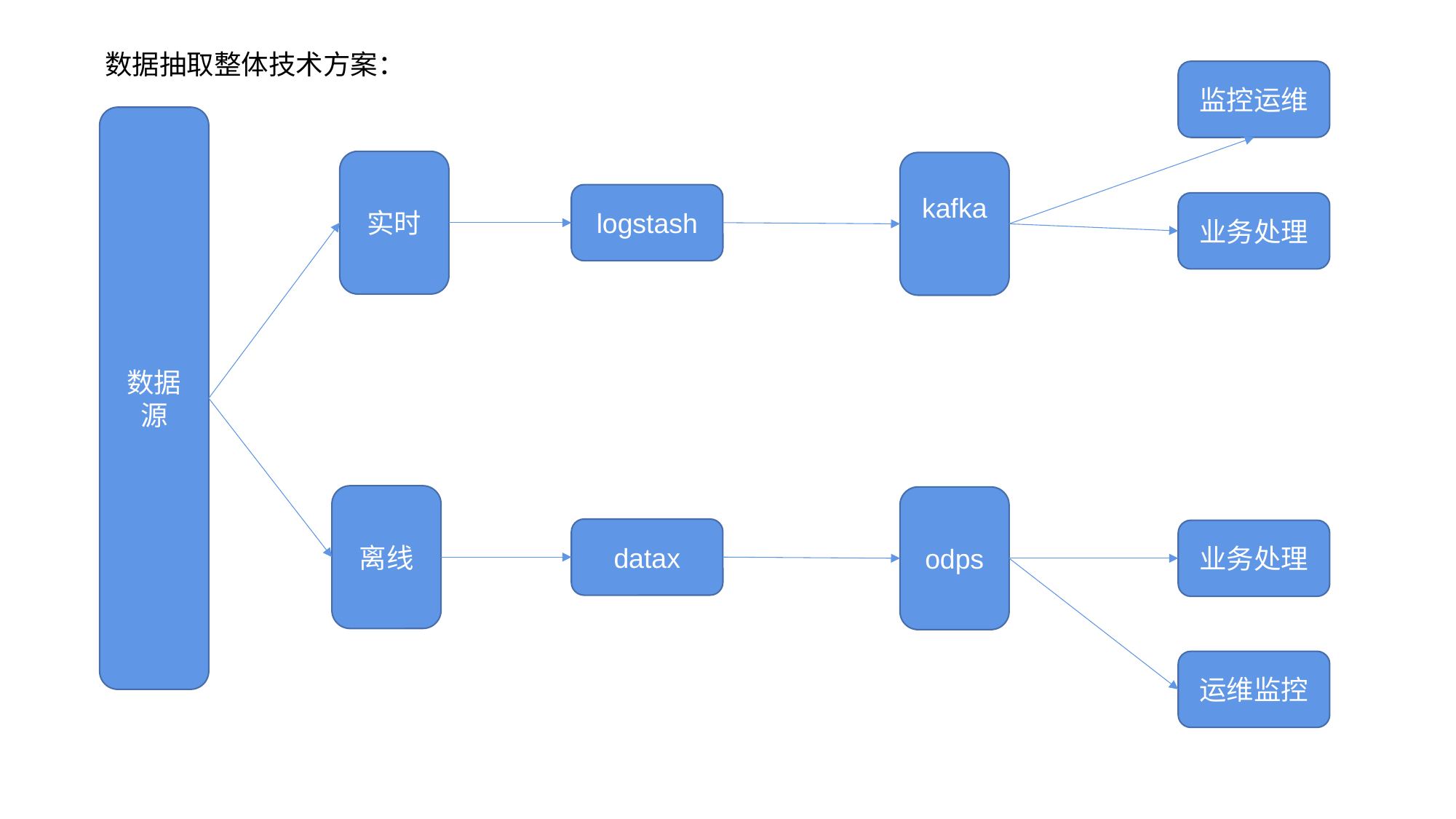

数据抽取整体技术方案：

监控运维

数据源
实时
kafka

logstash

业务处理

离线
odps

datax

业务处理

运维监控